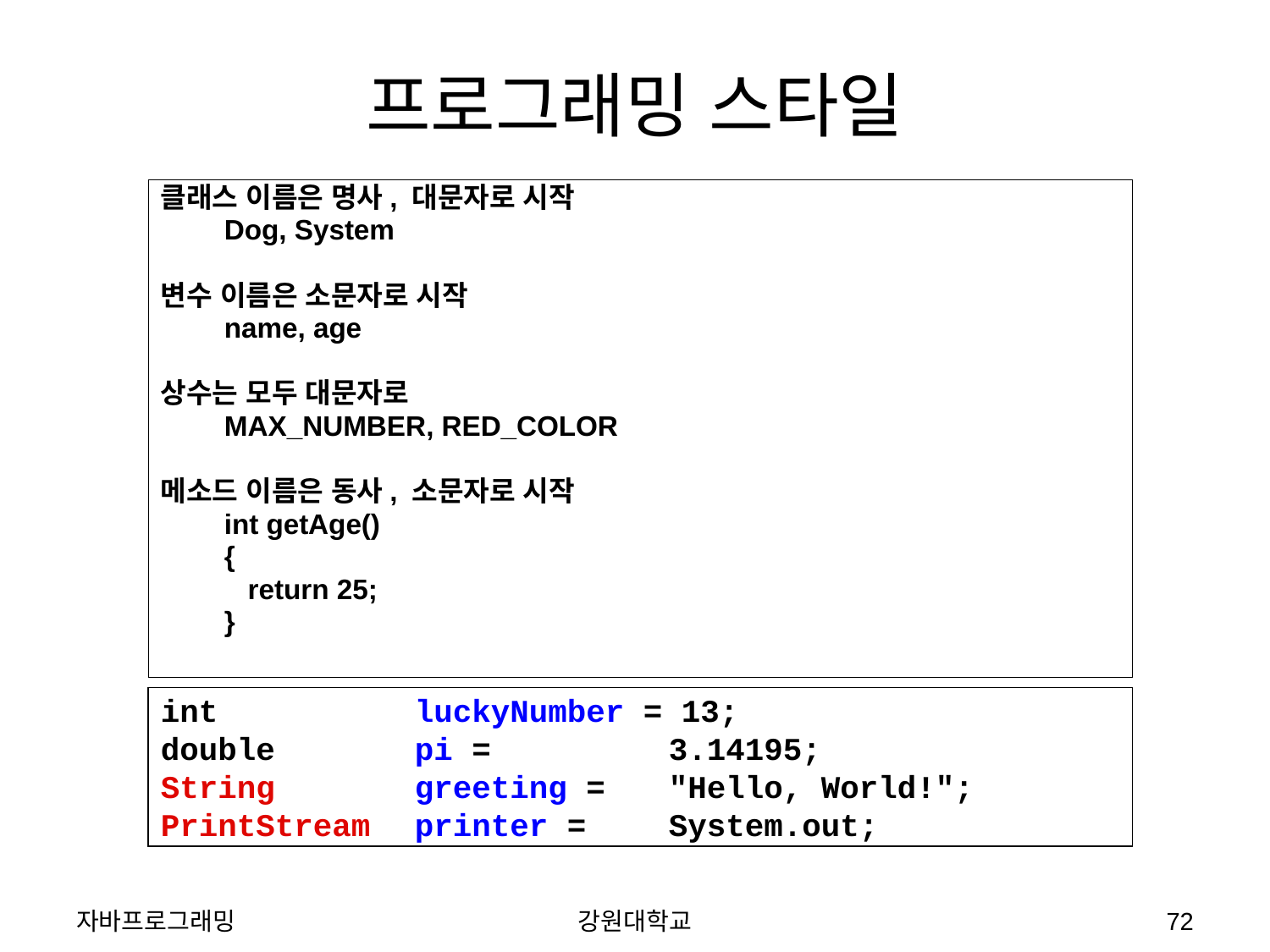

# 프로그래밍 스타일
클래스 이름은 명사, 대문자로 시작
Dog, System

변수 이름은 소문자로 시작
name, age

상수는 모두 대문자로
MAX_NUMBER, RED_COLOR

메소드 이름은 동사, 소문자로 시작
int getAge()
{
   return 25;
}
int 		luckyNumber = 13;
double 	pi = 		3.14195;
String 	greeting = 	"Hello, World!";
PrintStream 	printer = 	System.out;
자바프로그래밍
강원대학교
72